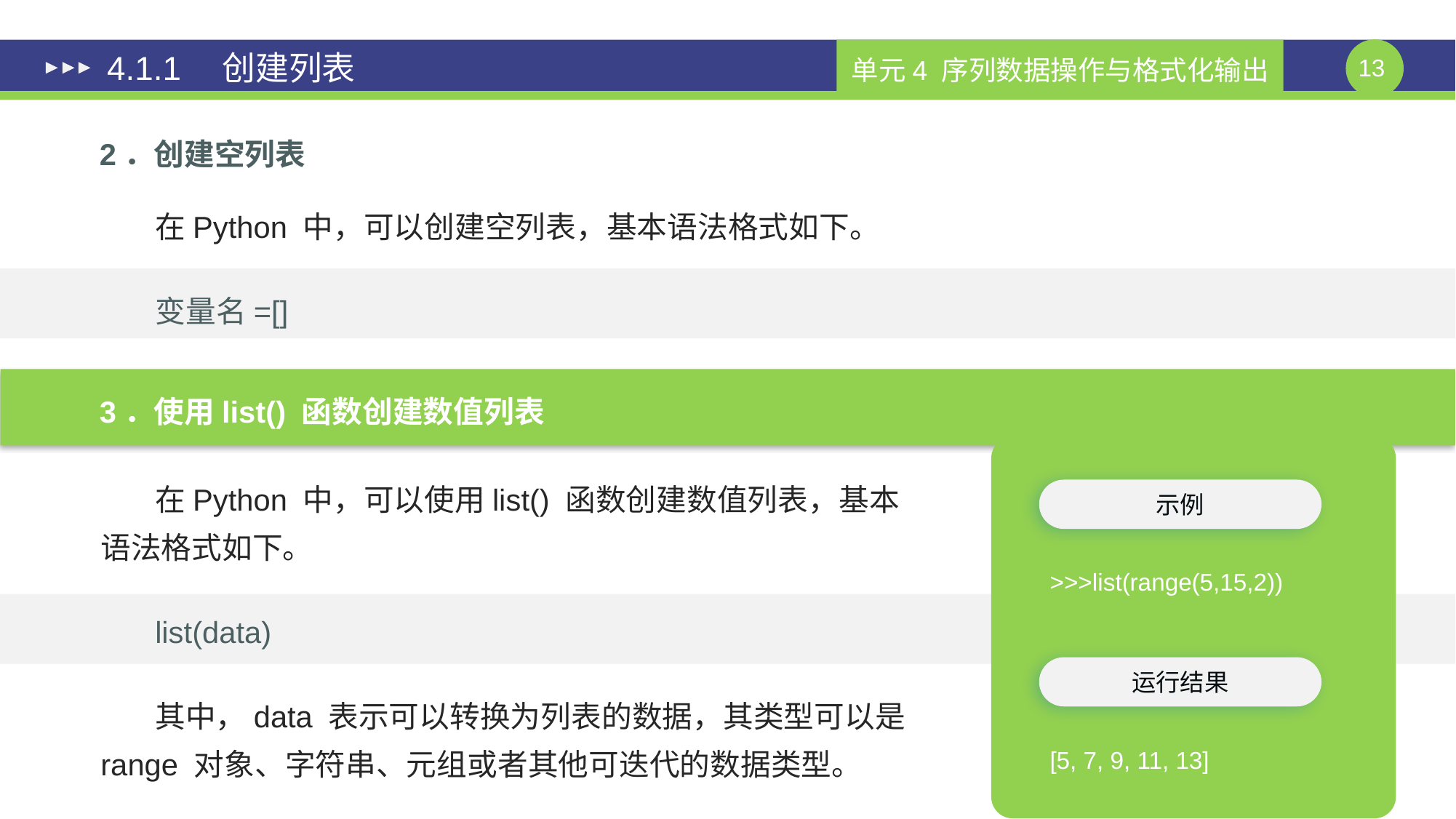

# 4.1.1　创建列表
2．创建空列表
在Python 中，可以创建空列表，基本语法格式如下。

变量名=[]

3．使用list() 函数创建数值列表

在Python 中，可以使用list() 函数创建数值列表，基本语法格式如下。

list(data)

其中，data 表示可以转换为列表的数据，其类型可以是range 对象、字符串、元组或者其他可迭代的数据类型。
示例
>>>list(range(5,15,2))

运行结果
[5, 7, 9, 11, 13]